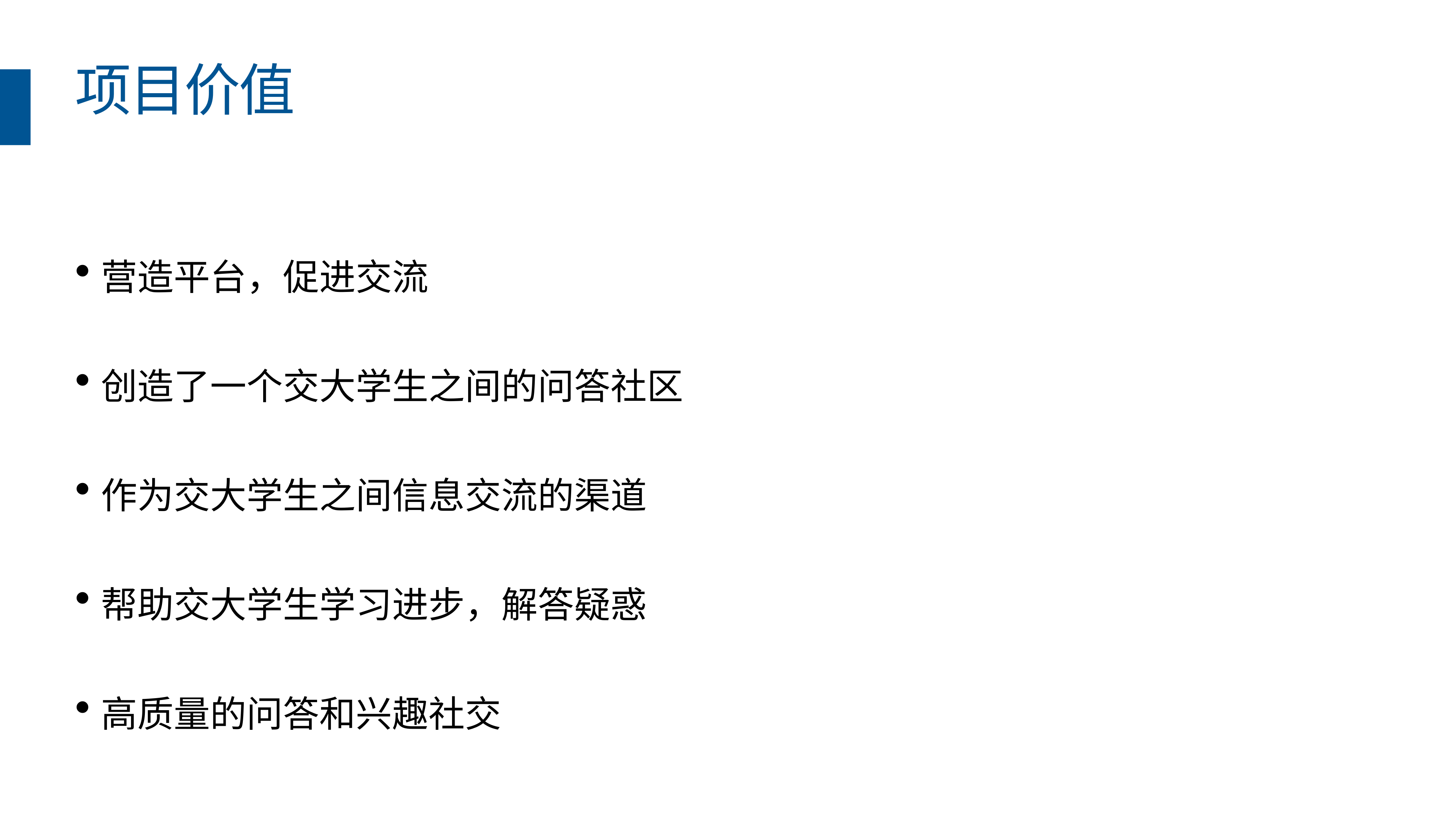

# 项目价值
营造平台，促进交流
创造了一个交大学生之间的问答社区
作为交大学生之间信息交流的渠道
帮助交大学生学习进步，解答疑惑
高质量的问答和兴趣社交